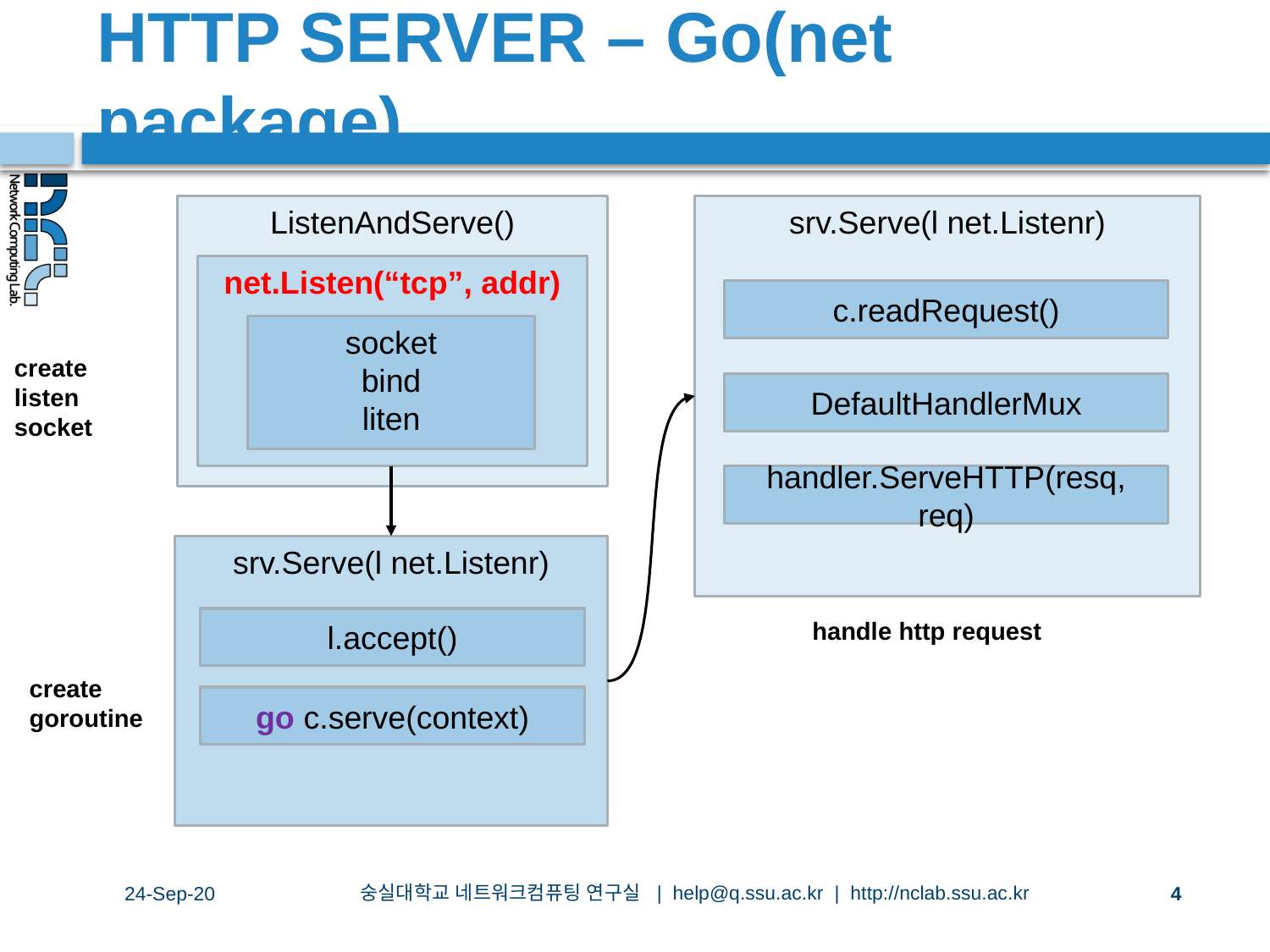

# HTTP SERVER – Go(net package)
ListenAndServe()
srv.Serve(l net.Listenr)
net.Listen(“tcp”, addr)
c.readRequest()
socket
bind
liten

create
listen socket
DefaultHandlerMux
handler.ServeHTTP(resq, req)
srv.Serve(l net.Listenr)
l.accept()
handle http request
create
goroutine
go c.serve(context)
숭실대학교 네트워크컴퓨팅 연구실  |  help@q.ssu.ac.kr  |  http://nclab.ssu.ac.kr
24-Sep-20
4